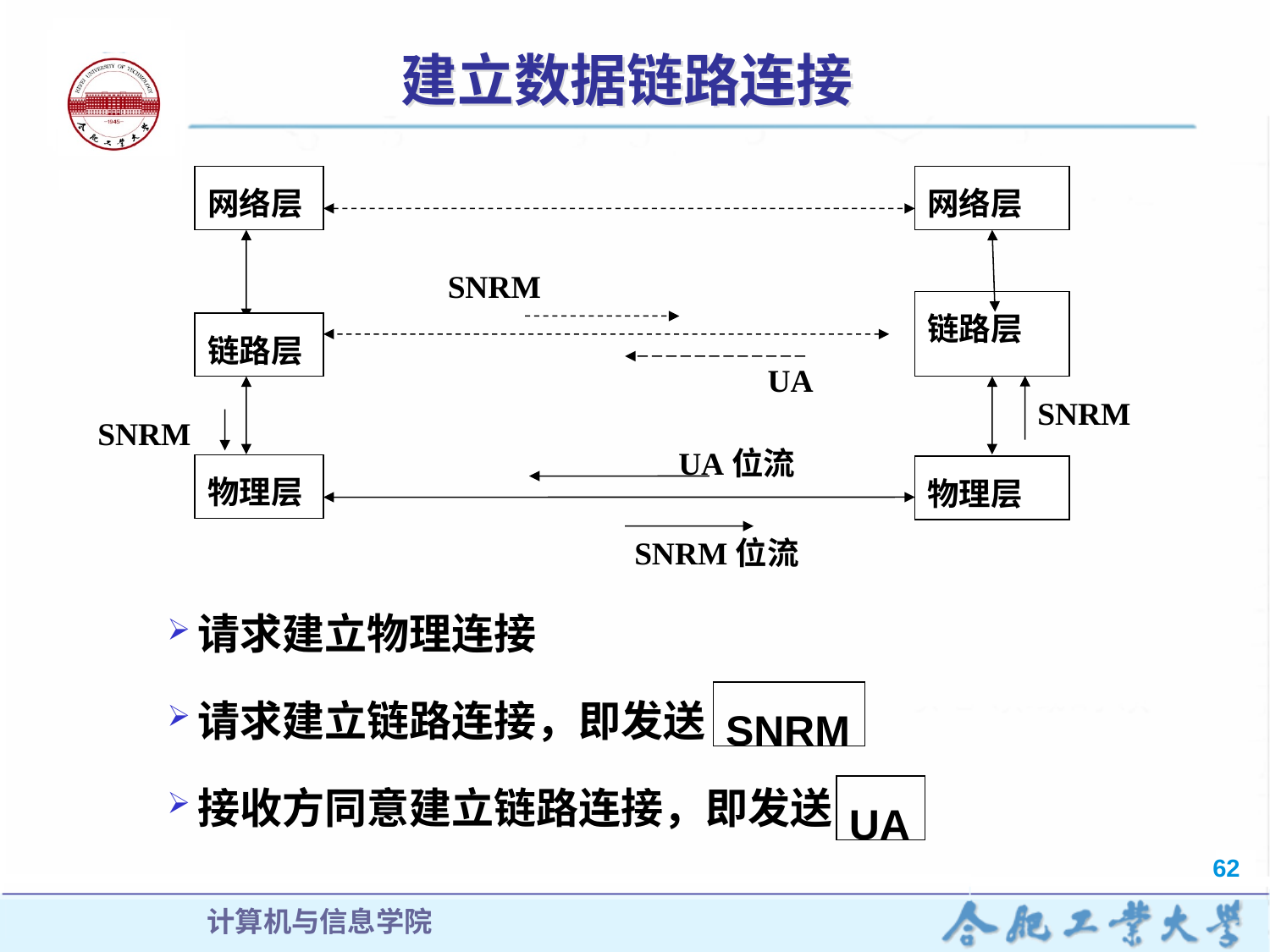

# 建立数据链路连接
网络层
网络层

SNRM
链路层
链路层

UA

SNRM

SNRM

UA位流
物理层
物理层

SNRM位流

请求建立物理连接
请求建立链路连接，即发送
接收方同意建立链路连接，即发送
SNRM
UA